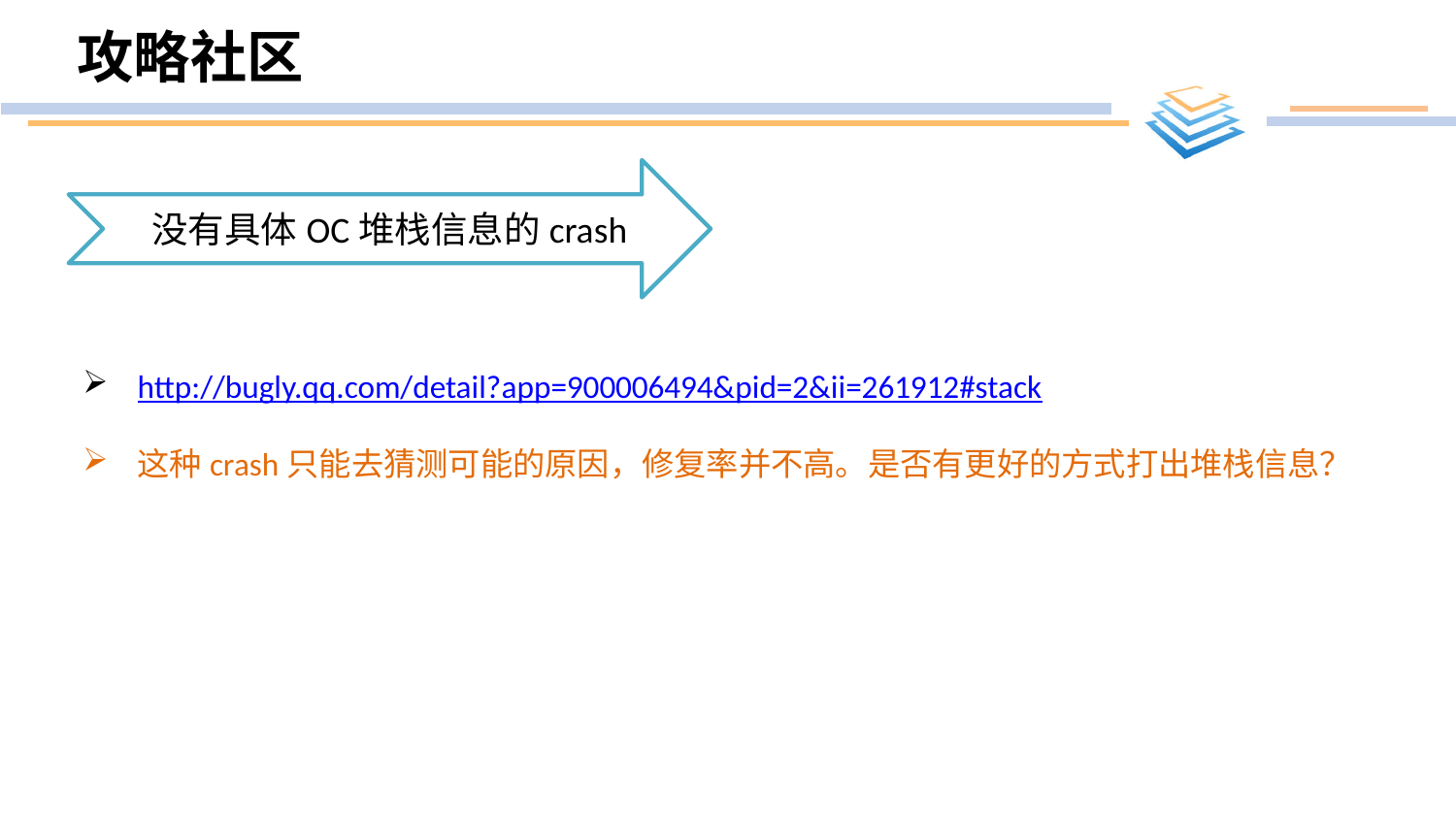

# 攻略社区
没有具体OC堆栈信息的crash
http://bugly.qq.com/detail?app=900006494&pid=2&ii=261912#stack

这种crash只能去猜测可能的原因，修复率并不高。是否有更好的方式打出堆栈信息？